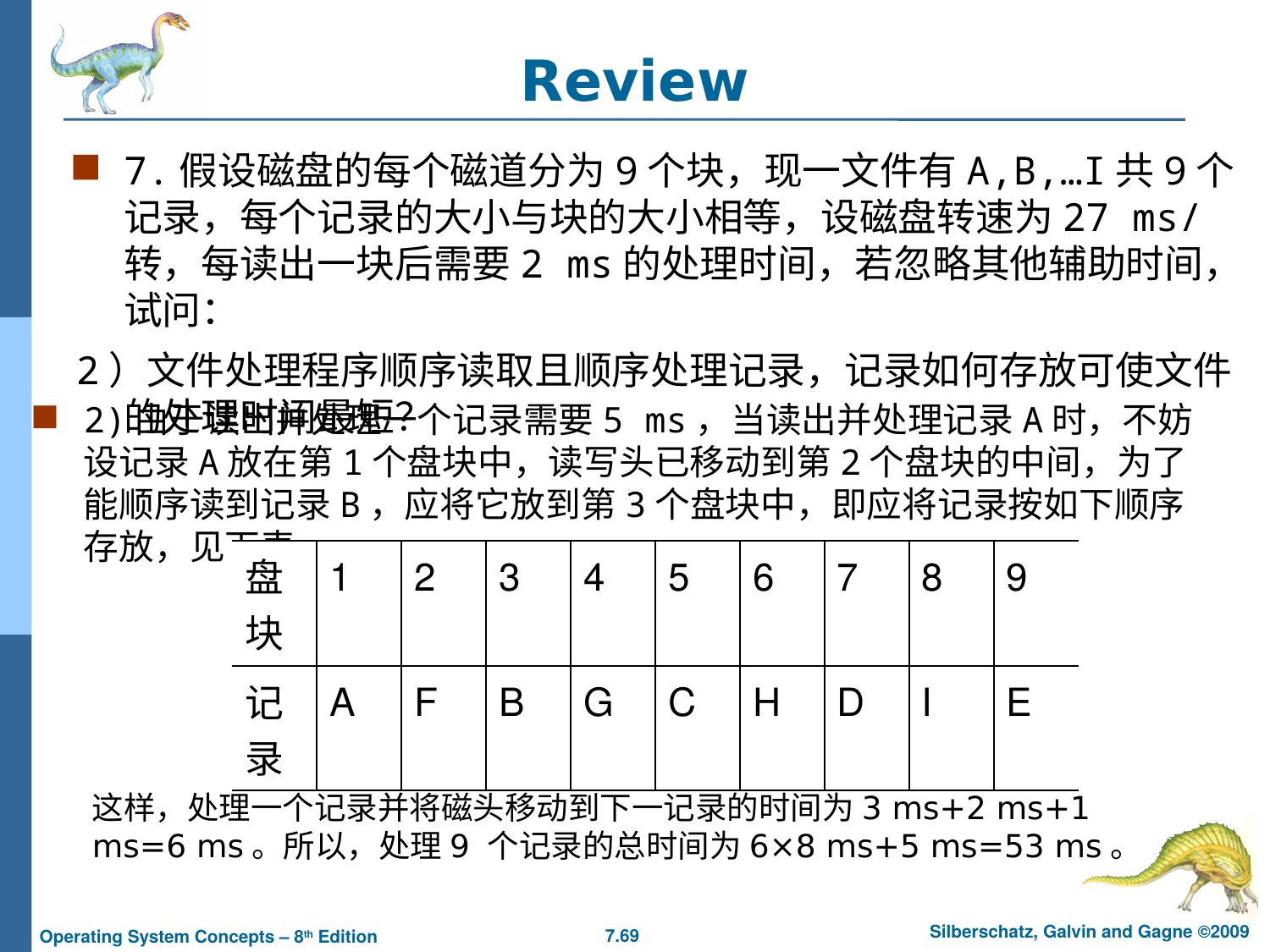

# Review
7.假设磁盘的每个磁道分为9个块，现一文件有A,B,…I共9个记录，每个记录的大小与块的大小相等，设磁盘转速为27 ms/转，每读出一块后需要2 ms的处理时间，若忽略其他辅助时间，试问：
2）文件处理程序顺序读取且顺序处理记录，记录如何存放可使文件的处理时间最短？
2)由于读出并处理一个记录需要5 ms，当读出并处理记录A时，不妨设记录A放在第1个盘块中，读写头已移动到第2个盘块的中间，为了能顺序读到记录B，应将它放到第3个盘块中，即应将记录按如下顺序存放，见下表。
| 盘块 | 1 | 2 | 3 | 4 | 5 | 6 | 7 | 8 | 9 |
| --- | --- | --- | --- | --- | --- | --- | --- | --- | --- |
| 记录 | A | F | B | G | C | H | D | I | E |
这样，处理一个记录并将磁头移动到下一记录的时间为3 ms+2 ms+1 ms=6 ms。所以，处理9 个记录的总时间为6×8 ms+5 ms=53 ms。